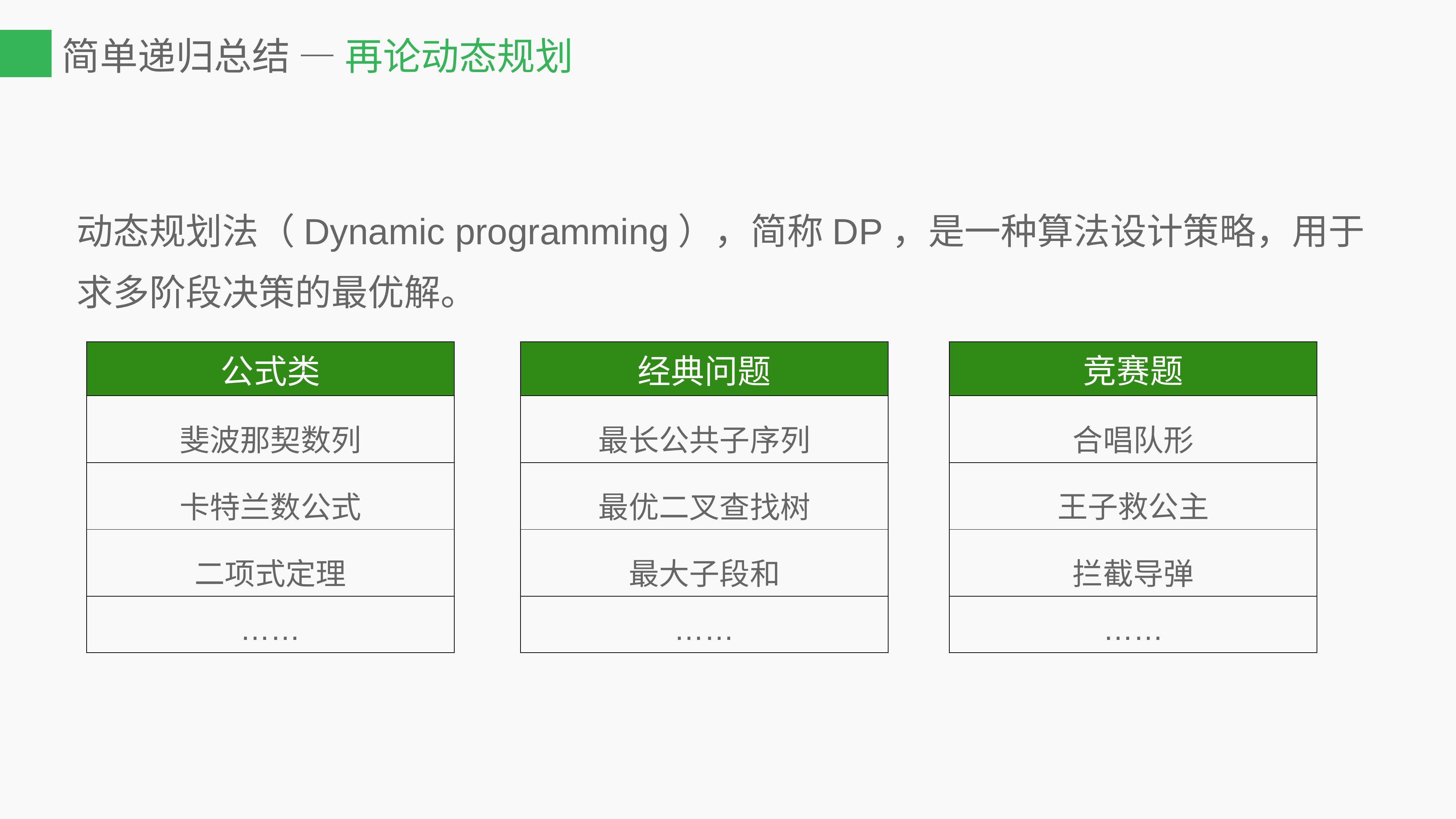

# 简单递归总结 — 再论动态规划
动态规划法（Dynamic programming），简称DP，是一种算法设计策略，用于求多阶段决策的最优解。

| 竞赛题 |
| --- |
| 合唱队形 |
| 王子救公主 |
| 拦截导弹 |
| …… |
| 公式类 |
| --- |
| 斐波那契数列 |
| 卡特兰数公式 |
| 二项式定理 |
| …… |
| 经典问题 |
| --- |
| 最长公共子序列 |
| 最优二叉查找树 |
| 最大子段和 |
| …… |